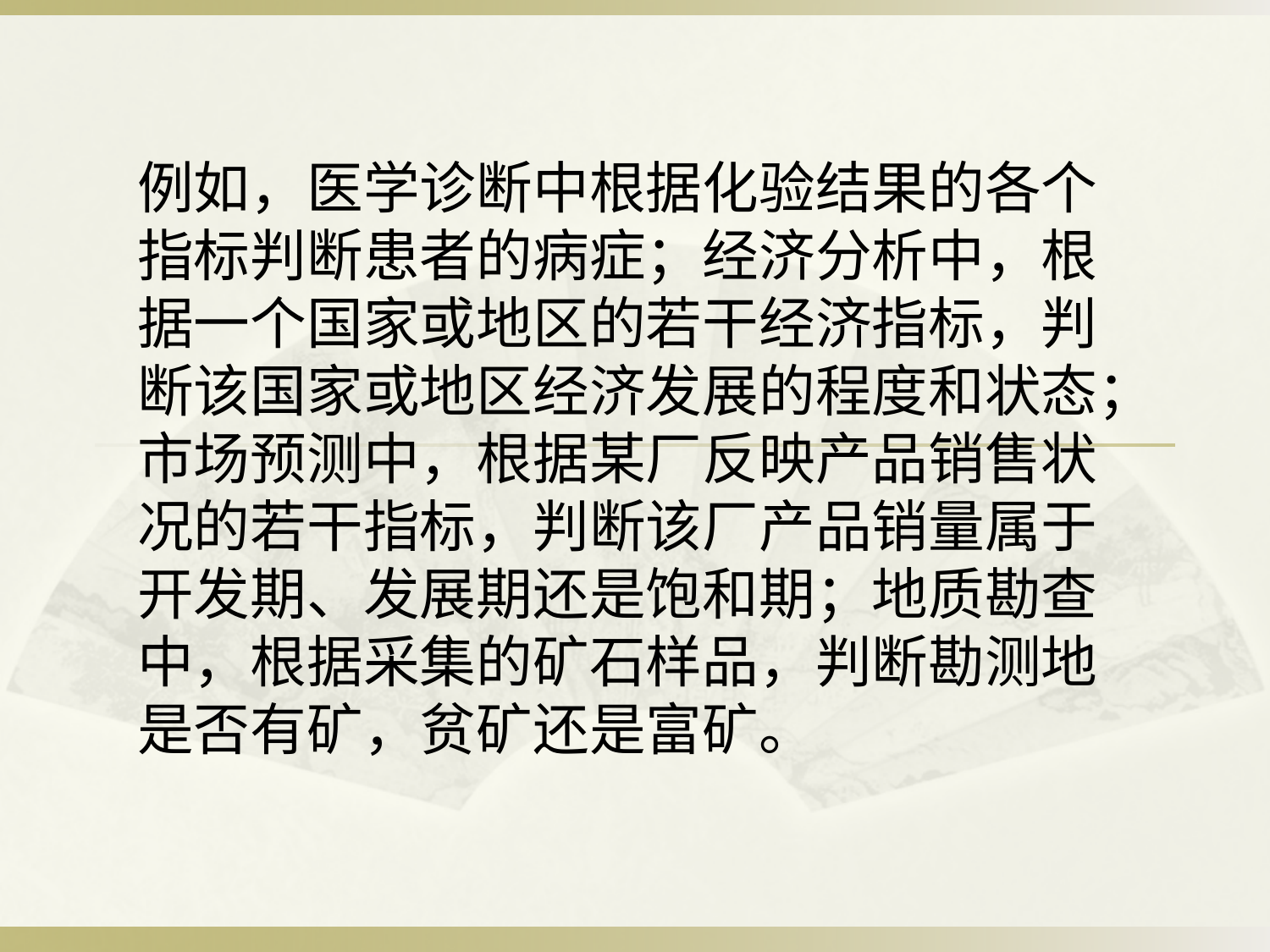

例如，医学诊断中根据化验结果的各个指标判断患者的病症；经济分析中，根据一个国家或地区的若干经济指标，判断该国家或地区经济发展的程度和状态；市场预测中，根据某厂反映产品销售状况的若干指标，判断该厂产品销量属于开发期、发展期还是饱和期；地质勘查中，根据采集的矿石样品，判断勘测地是否有矿，贫矿还是富矿。